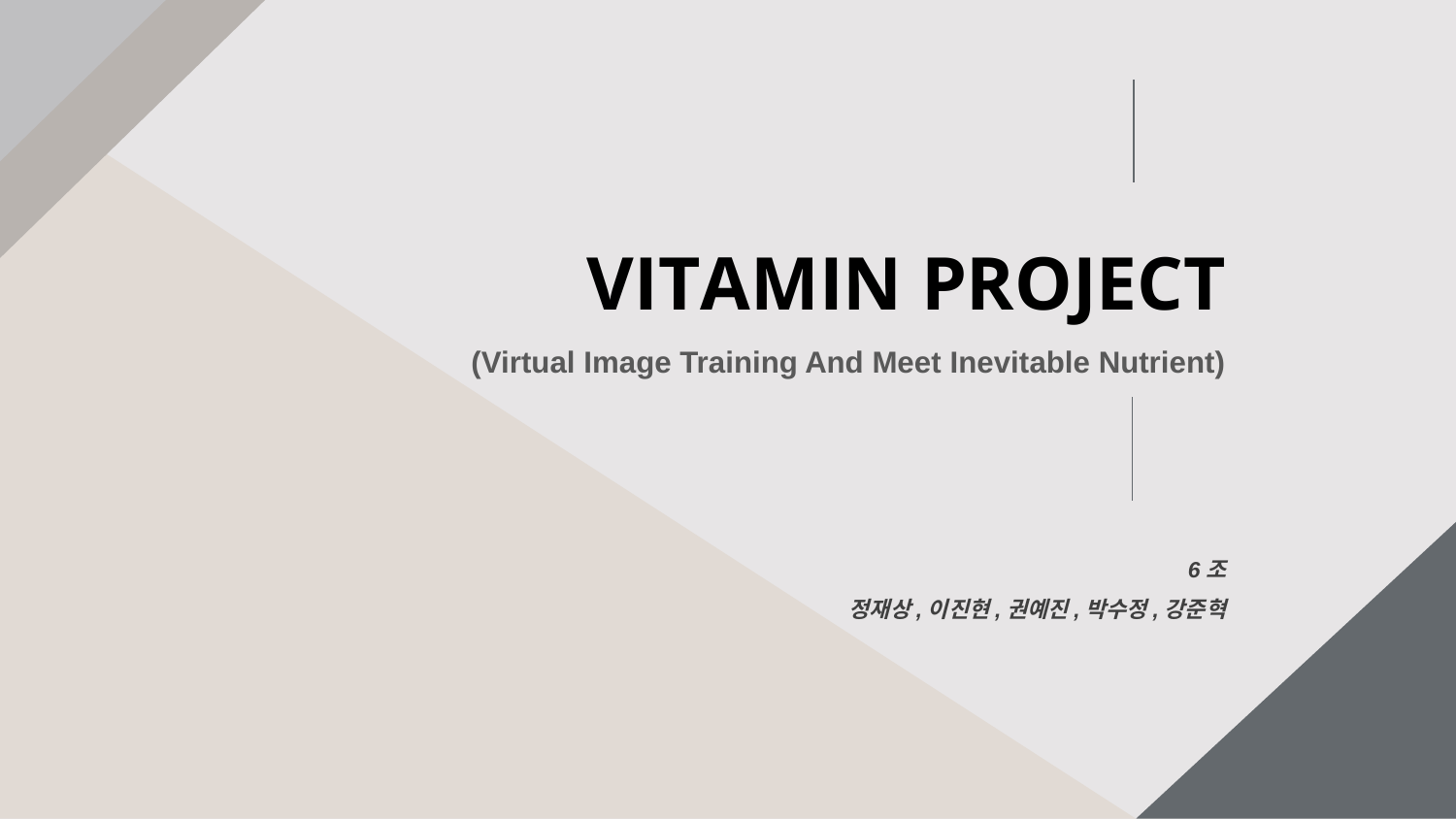

VITAMIN PROJECT
(Virtual Image Training And Meet Inevitable Nutrient)

      6조
정재상,이진현,권예진,박수정,강준혁